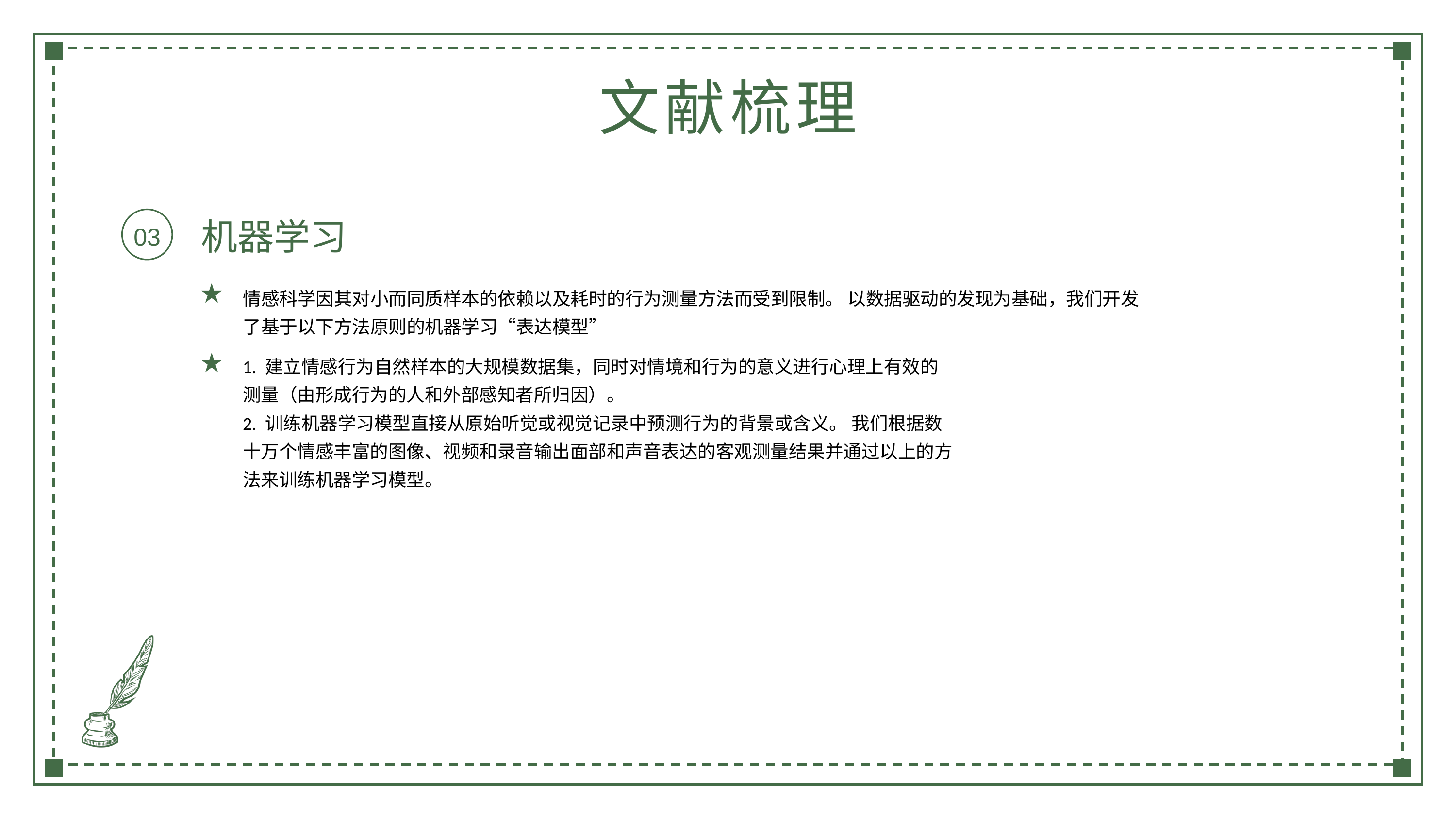

文献梳理
机器学习

03
情感科学因其对小而同质样本的依赖以及耗时的行为测量方法而受到限制。 以数据驱动的发现为基础，我们开发了基于以下方法原则的机器学习“表达模型”

1. 建立情感行为自然样本的大规模数据集，同时对情境和行为的意义进行心理上有效的测量（由形成行为的人和外部感知者所归因）。
2. 训练机器学习模型直接从原始听觉或视觉记录中预测行为的背景或含义。 我们根据数十万个情感丰富的图像、视频和录音输出面部和声音表达的客观测量结果并通过以上的方法来训练机器学习模型。